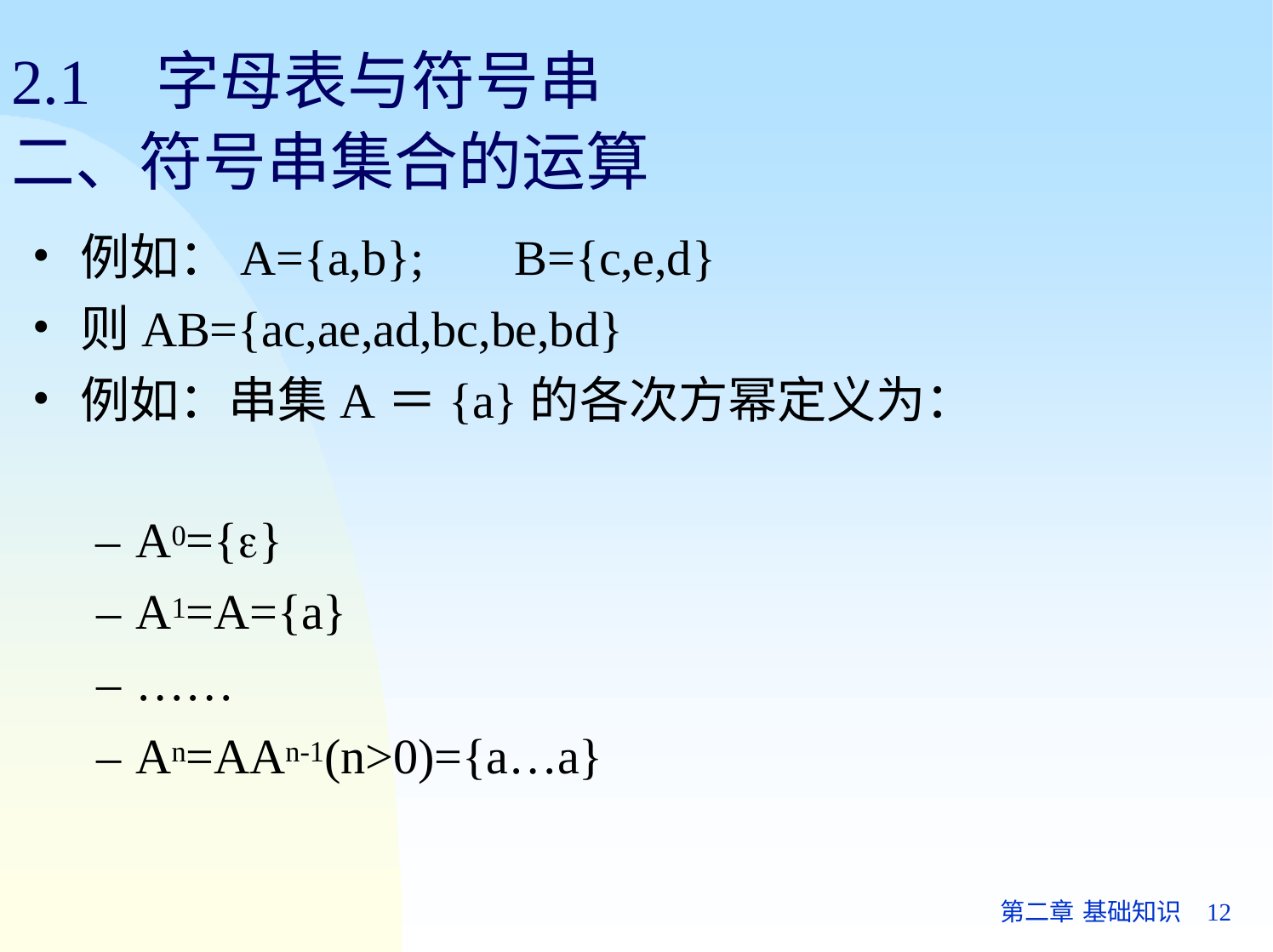

# 2.1	字母表与符号串 二、符号串集合的运算
例如：A={a,b};	B={c,e,d}
则AB={ac,ae,ad,bc,be,bd}
例如：串集A＝{a}的各次方幂定义为：

– A0={ε}
– A1=A={a}
– ……
– An=AAn-1(n>0)={a…a}
第二章 基础知识	12